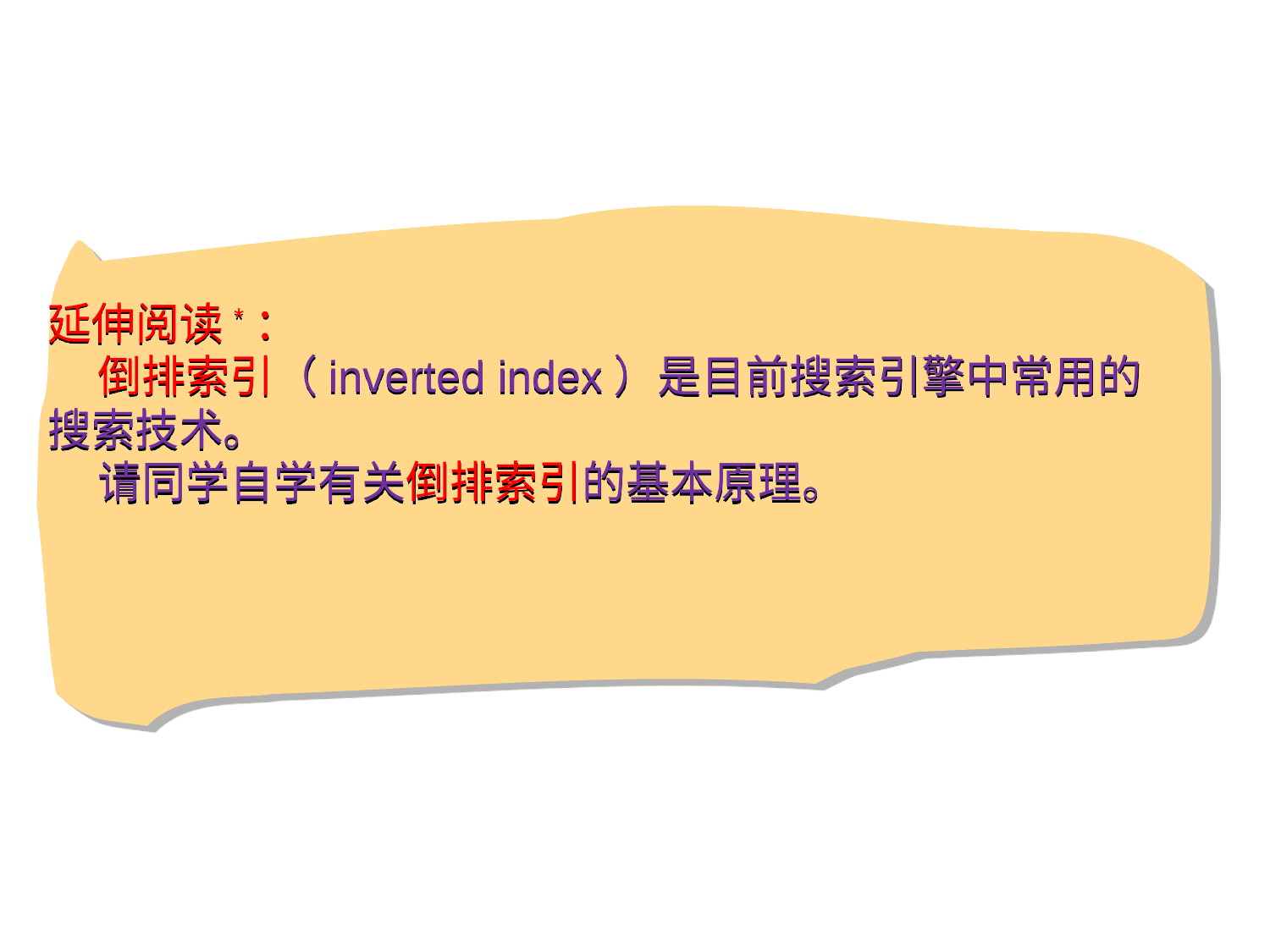

延伸阅读*：
    倒排索引（inverted index）是目前搜索引擎中常用的搜索技术。
    请同学自学有关倒排索引的基本原理。
43